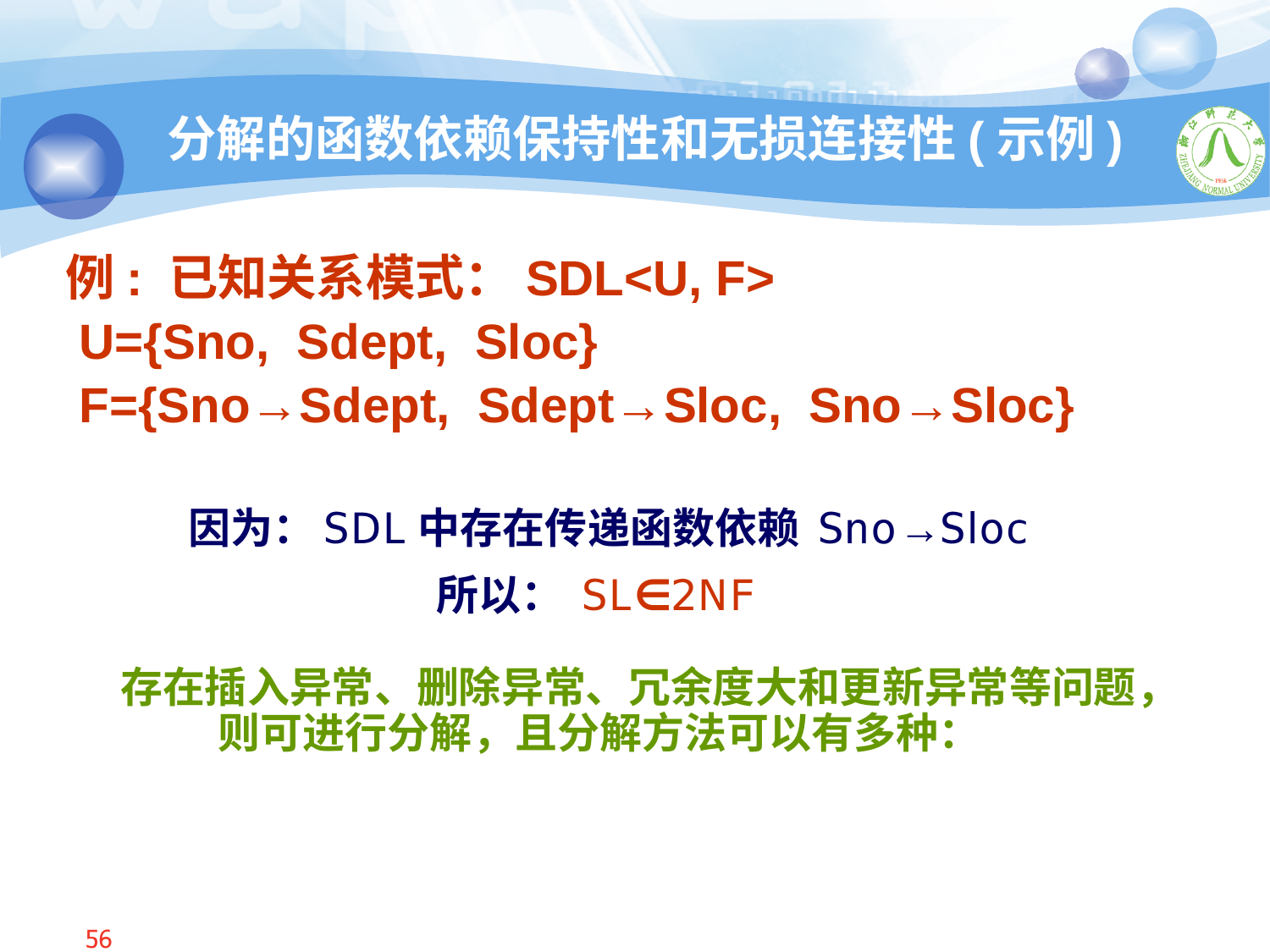

# 分解的函数依赖保持性和无损连接性(示例)
例: 已知关系模式：SDL<U, F>
 U={Sno,  Sdept,  Sloc}
 F={Sno→Sdept,  Sdept→Sloc,  Sno→Sloc}

因为：SDL中存在传递函数依赖 Sno→Sloc
所以： SL∈2NF
     存在插入异常、删除异常、冗余度大和更新异常等问题，则可进行分解，且分解方法可以有多种：
56